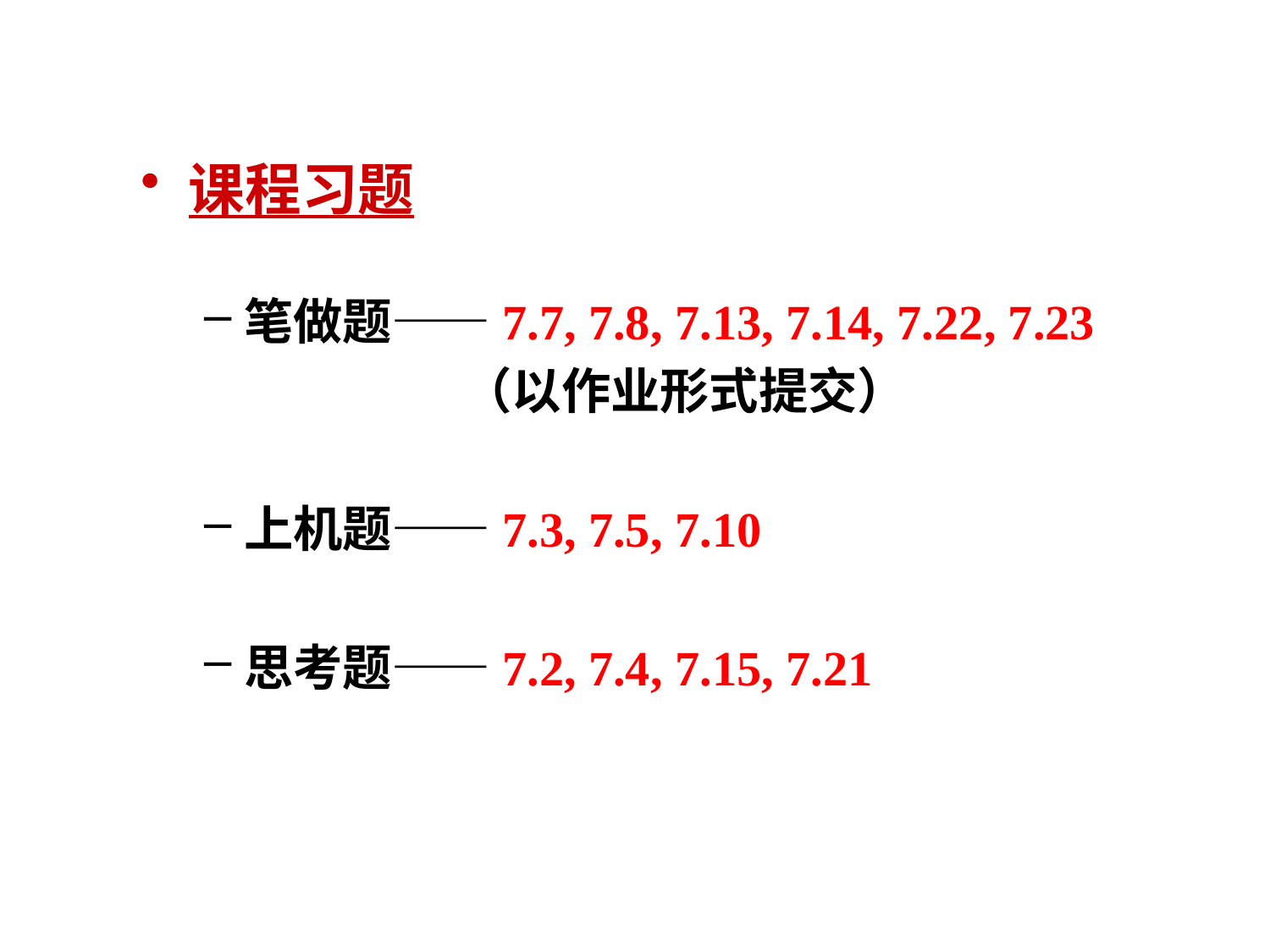

课程习题

笔做题——7.7, 7.8, 7.13, 7.14, 7.22, 7.23
                      （以作业形式提交）

上机题——7.3, 7.5, 7.10

思考题——7.2, 7.4, 7.15, 7.21
238